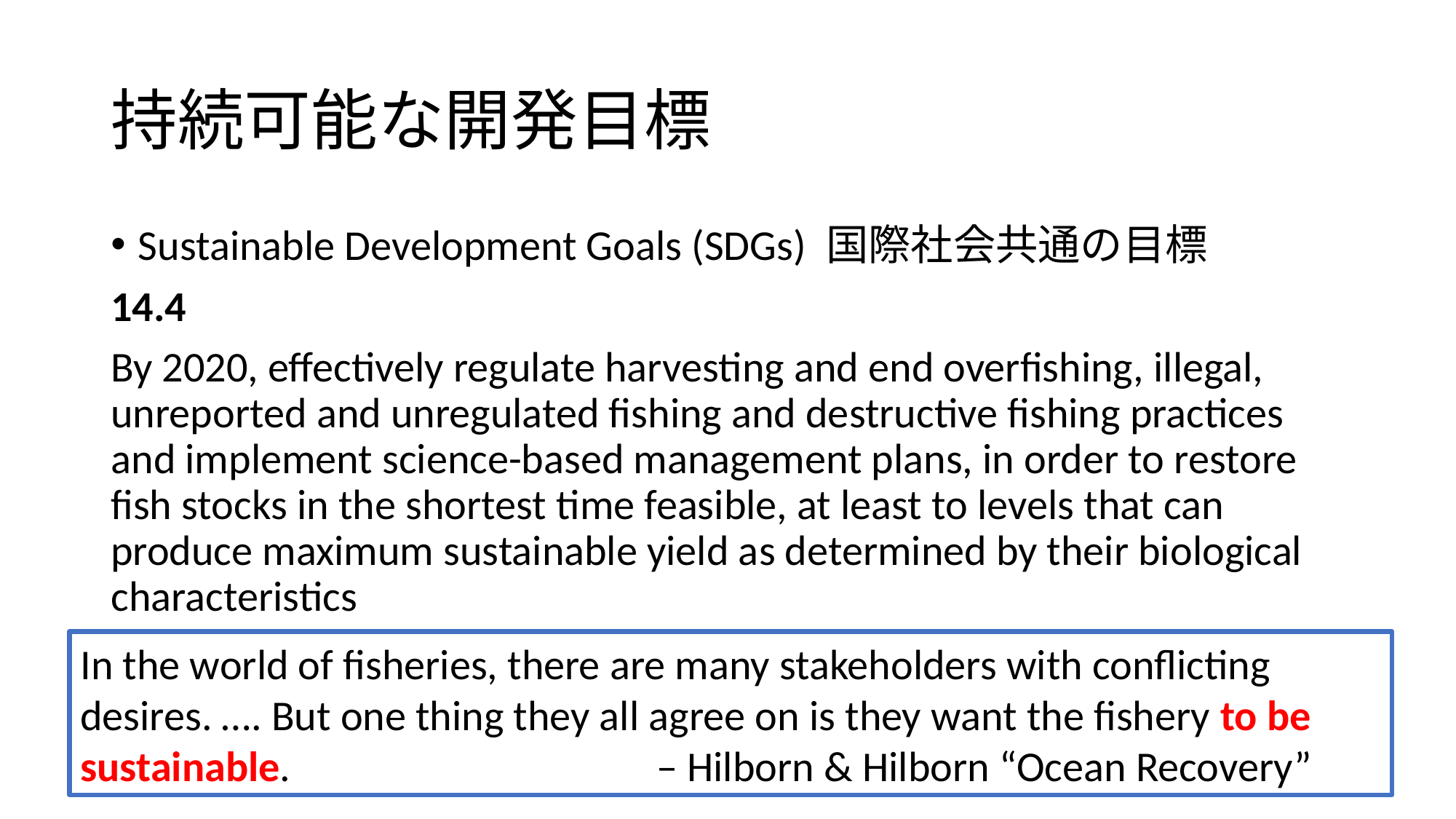

# 持続可能な開発目標
Sustainable Development Goals (SDGs) 国際社会共通の目標
14.4
By 2020, effectively regulate harvesting and end overfishing, illegal, unreported and unregulated fishing and destructive fishing practices and implement science-based management plans, in order to restore fish stocks in the shortest time feasible, at least to levels that can produce maximum sustainable yield as determined by their biological characteristics

In the world of fisheries, there are many stakeholders with conflicting desires. …. But one thing they all agree on is they want the fishery to be sustainable.                                      – Hilborn & Hilborn “Ocean Recovery”